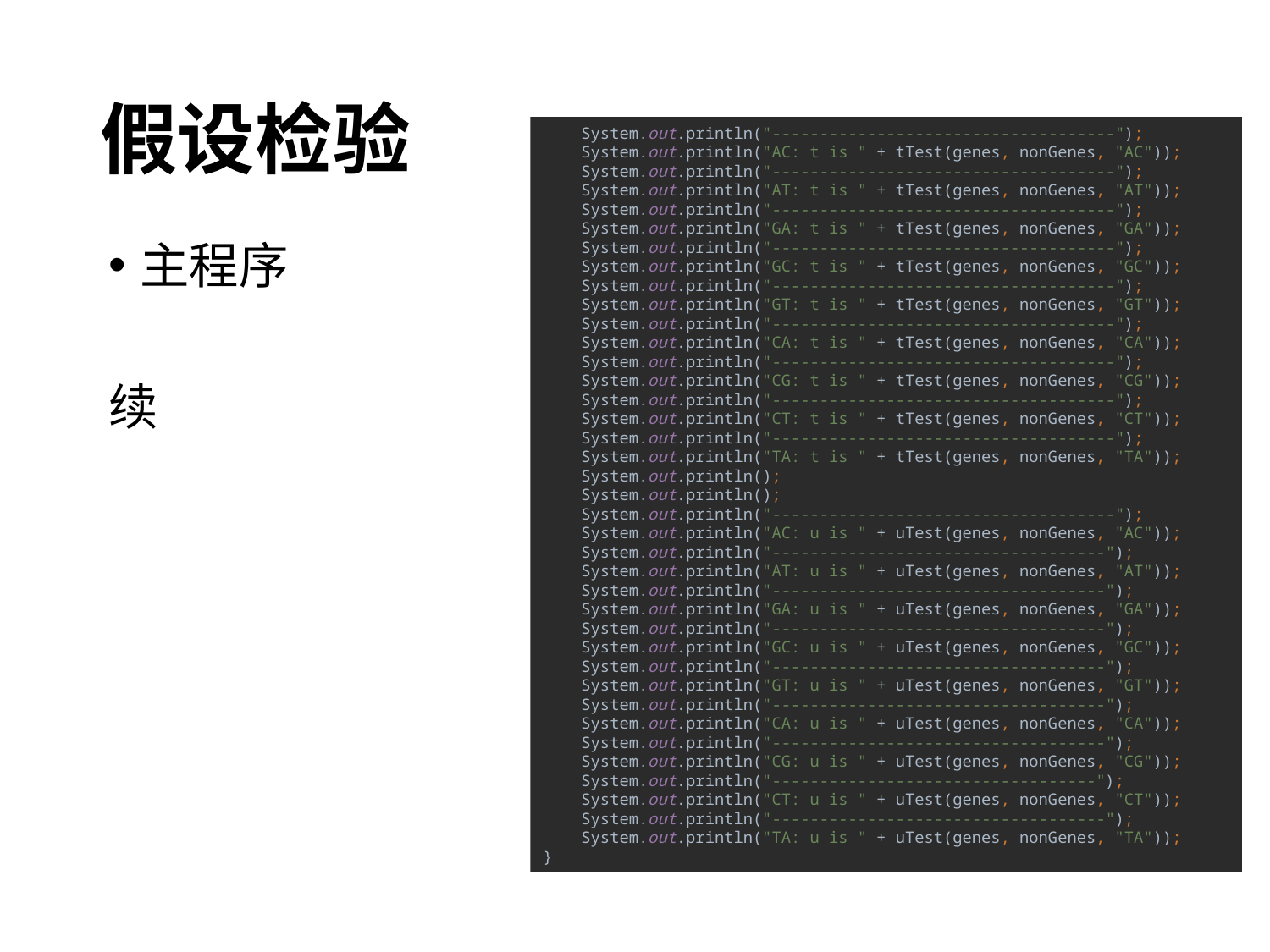

# 假设检验
    System.out.println("------------------------------------");
    System.out.println("AC: t is " + tTest(genes, nonGenes, "AC"));
    System.out.println("------------------------------------");
    System.out.println("AT: t is " + tTest(genes, nonGenes, "AT"));
    System.out.println("------------------------------------");
    System.out.println("GA: t is " + tTest(genes, nonGenes, "GA"));
    System.out.println("------------------------------------");
    System.out.println("GC: t is " + tTest(genes, nonGenes, "GC"));
    System.out.println("------------------------------------");
    System.out.println("GT: t is " + tTest(genes, nonGenes, "GT"));
    System.out.println("------------------------------------");
    System.out.println("CA: t is " + tTest(genes, nonGenes, "CA"));
    System.out.println("------------------------------------");
    System.out.println("CG: t is " + tTest(genes, nonGenes, "CG"));
    System.out.println("------------------------------------");
    System.out.println("CT: t is " + tTest(genes, nonGenes, "CT"));
    System.out.println("------------------------------------");
    System.out.println("TA: t is " + tTest(genes, nonGenes, "TA"));
    System.out.println();
    System.out.println();
    System.out.println("------------------------------------");
    System.out.println("AC: u is " + uTest(genes, nonGenes, "AC"));
    System.out.println("-----------------------------------");
    System.out.println("AT: u is " + uTest(genes, nonGenes, "AT"));
    System.out.println("-----------------------------------");
    System.out.println("GA: u is " + uTest(genes, nonGenes, "GA"));
    System.out.println("-----------------------------------");
    System.out.println("GC: u is " + uTest(genes, nonGenes, "GC"));
    System.out.println("-----------------------------------");
    System.out.println("GT: u is " + uTest(genes, nonGenes, "GT"));
    System.out.println("-----------------------------------");
    System.out.println("CA: u is " + uTest(genes, nonGenes, "CA"));
    System.out.println("-----------------------------------");
    System.out.println("CG: u is " + uTest(genes, nonGenes, "CG"));
    System.out.println("----------------------------------");
    System.out.println("CT: u is " + uTest(genes, nonGenes, "CT"));
    System.out.println("-----------------------------------");
    System.out.println("TA: u is " + uTest(genes, nonGenes, "TA"));
}
主程序

续